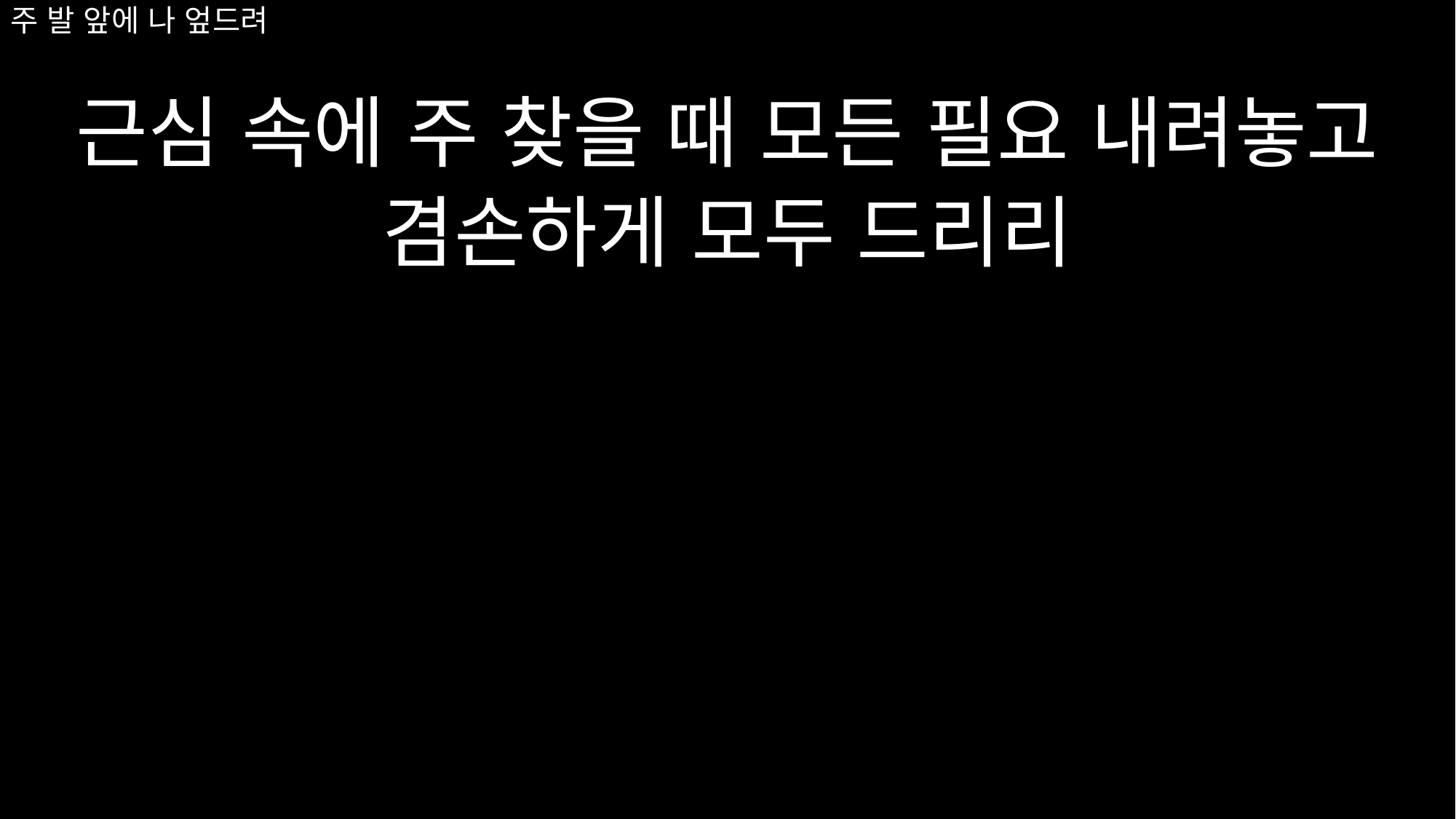

# 주 발 앞에 나 엎드려
근심 속에 주 찾을 때 모든 필요 내려놓고
겸손하게 모두 드리리